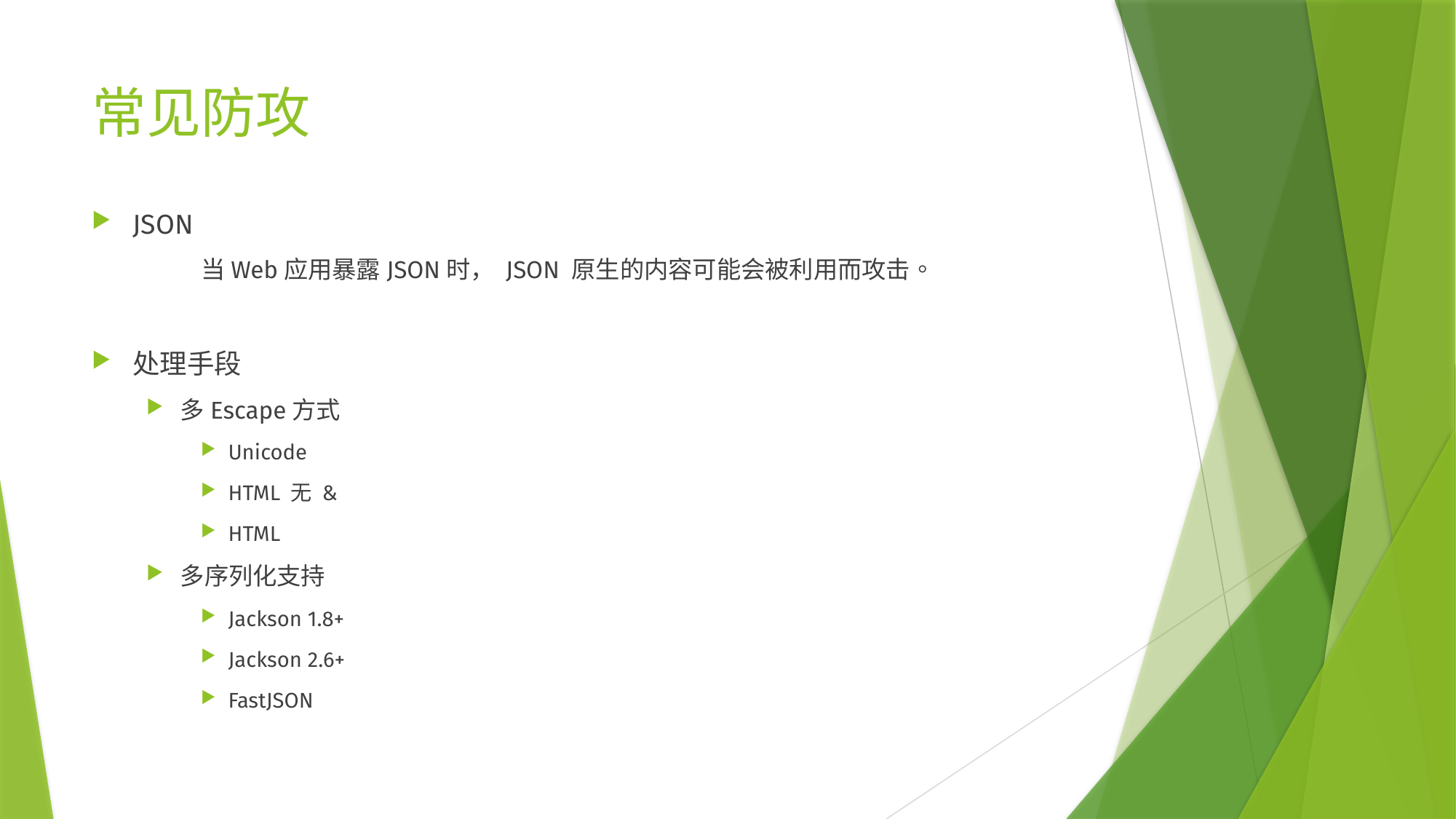

# 常见防攻
JSON
	当Web应用暴露JSON时， JSON 原生的内容可能会被利用而攻击。

处理手段
多Escape方式
Unicode
HTML 无 &
HTML
多序列化支持
Jackson 1.8+
Jackson 2.6+
FastJSON